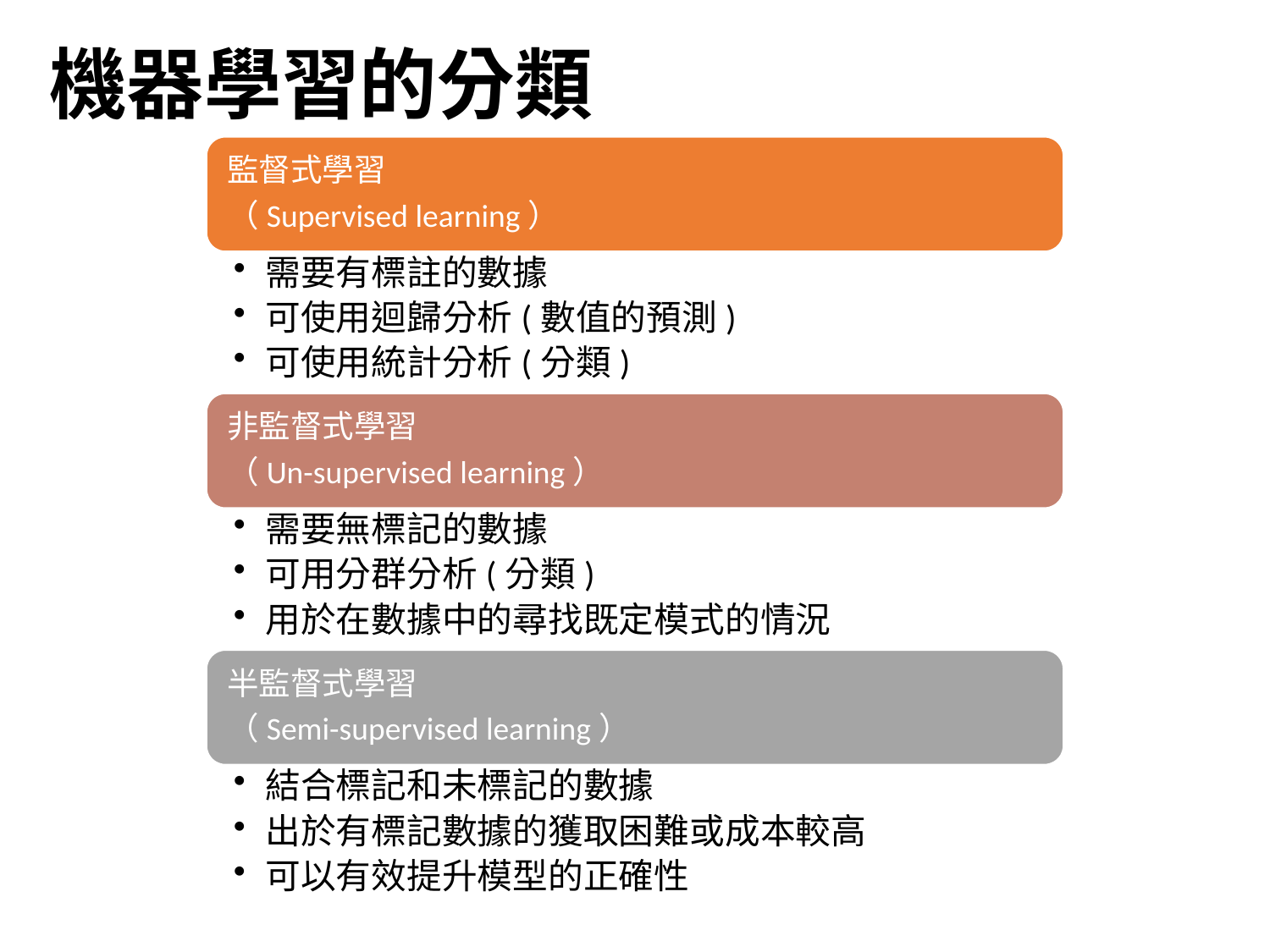

機器學習的分類
監督式學習
（Supervised learning）
需要有標註的數據
可使用迴歸分析(數值的預測)
可使用統計分析(分類)
非監督式學習
（Un-supervised learning）
需要無標記的數據
可用分群分析(分類)
用於在數據中的尋找既定模式的情況
半監督式學習
（Semi-supervised learning）
結合標記和未標記的數據
出於有標記數據的獲取困難或成本較高
可以有效提升模型的正確性